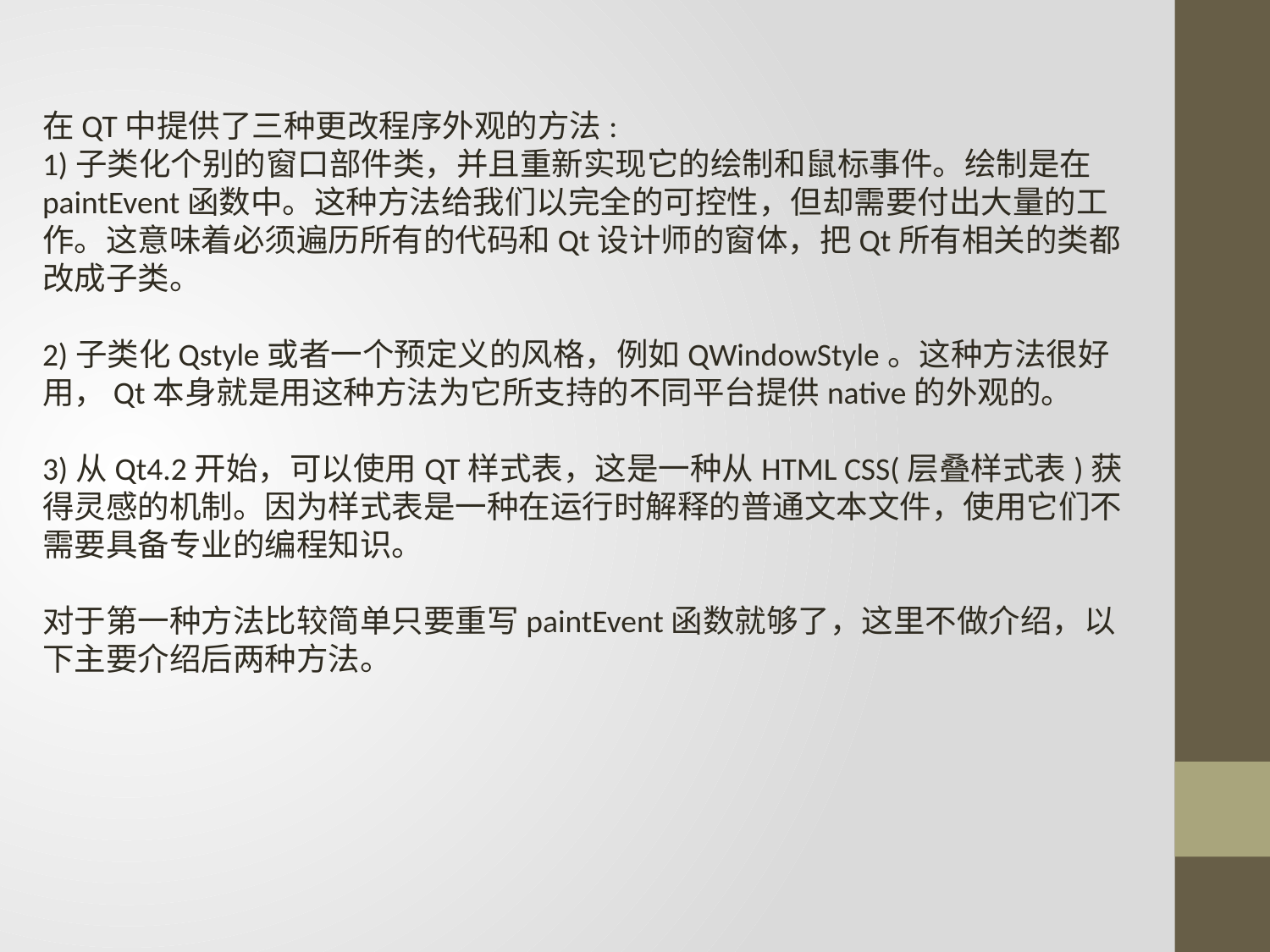

在QT中提供了三种更改程序外观的方法:
1)子类化个别的窗口部件类，并且重新实现它的绘制和鼠标事件。绘制是在paintEvent函数中。这种方法给我们以完全的可控性，但却需要付出大量的工作。这意味着必须遍历所有的代码和Qt设计师的窗体，把Qt所有相关的类都改成子类。

2)子类化Qstyle或者一个预定义的风格，例如QWindowStyle。这种方法很好用，Qt本身就是用这种方法为它所支持的不同平台提供native的外观的。

3)从Qt4.2开始，可以使用QT样式表，这是一种从HTML CSS(层叠样式表)获得灵感的机制。因为样式表是一种在运行时解释的普通文本文件，使用它们不需要具备专业的编程知识。

对于第一种方法比较简单只要重写paintEvent函数就够了，这里不做介绍，以下主要介绍后两种方法。